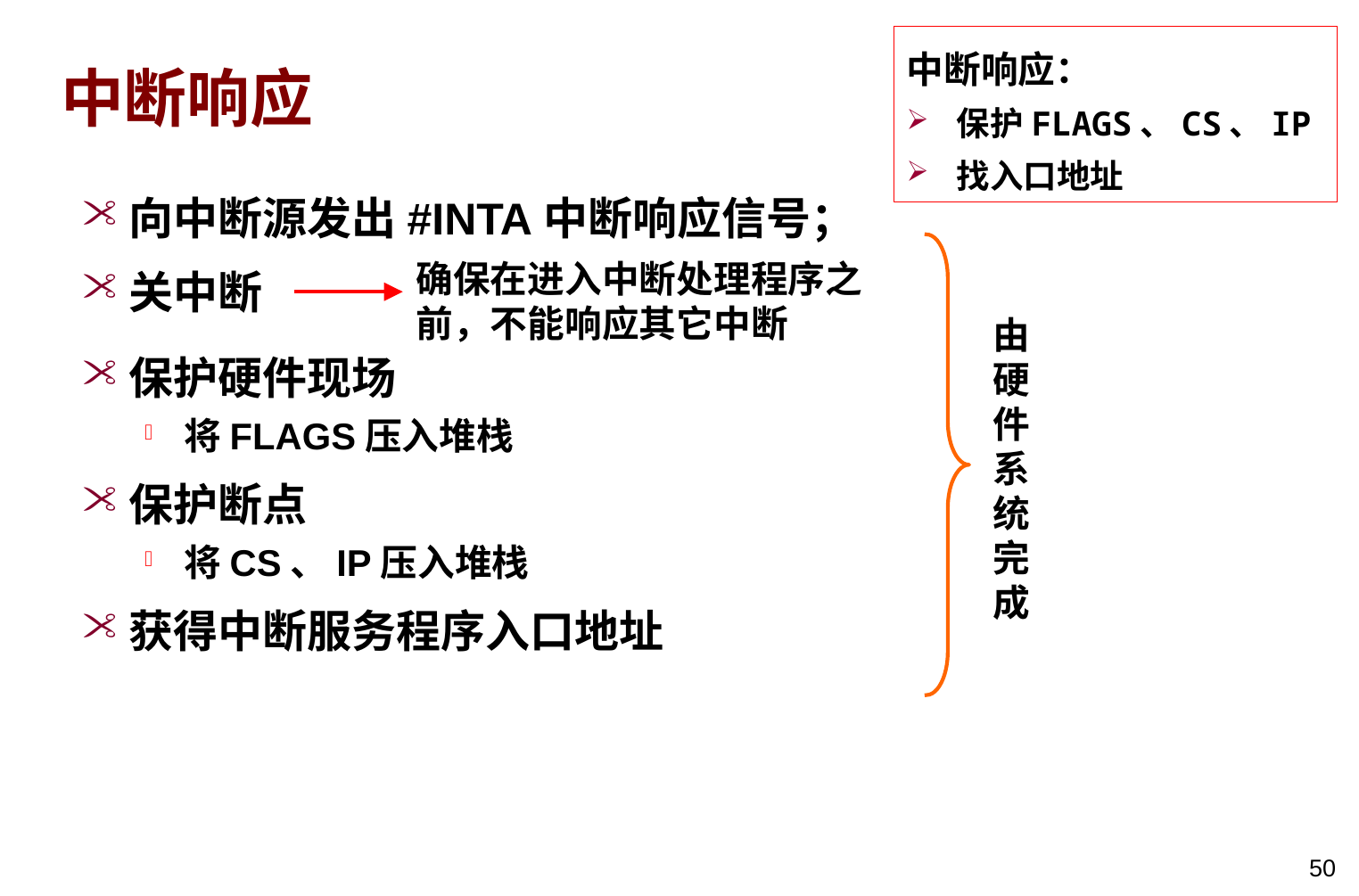

# 中断响应
中断响应：
保护FLAGS、CS、IP
找入口地址
向中断源发出#INTA中断响应信号；
关中断
保护硬件现场
将FLAGS压入堆栈
保护断点
将CS、IP压入堆栈
获得中断服务程序入口地址

确保在进入中断处理程序之前，不能响应其它中断
由硬件系统完成
50